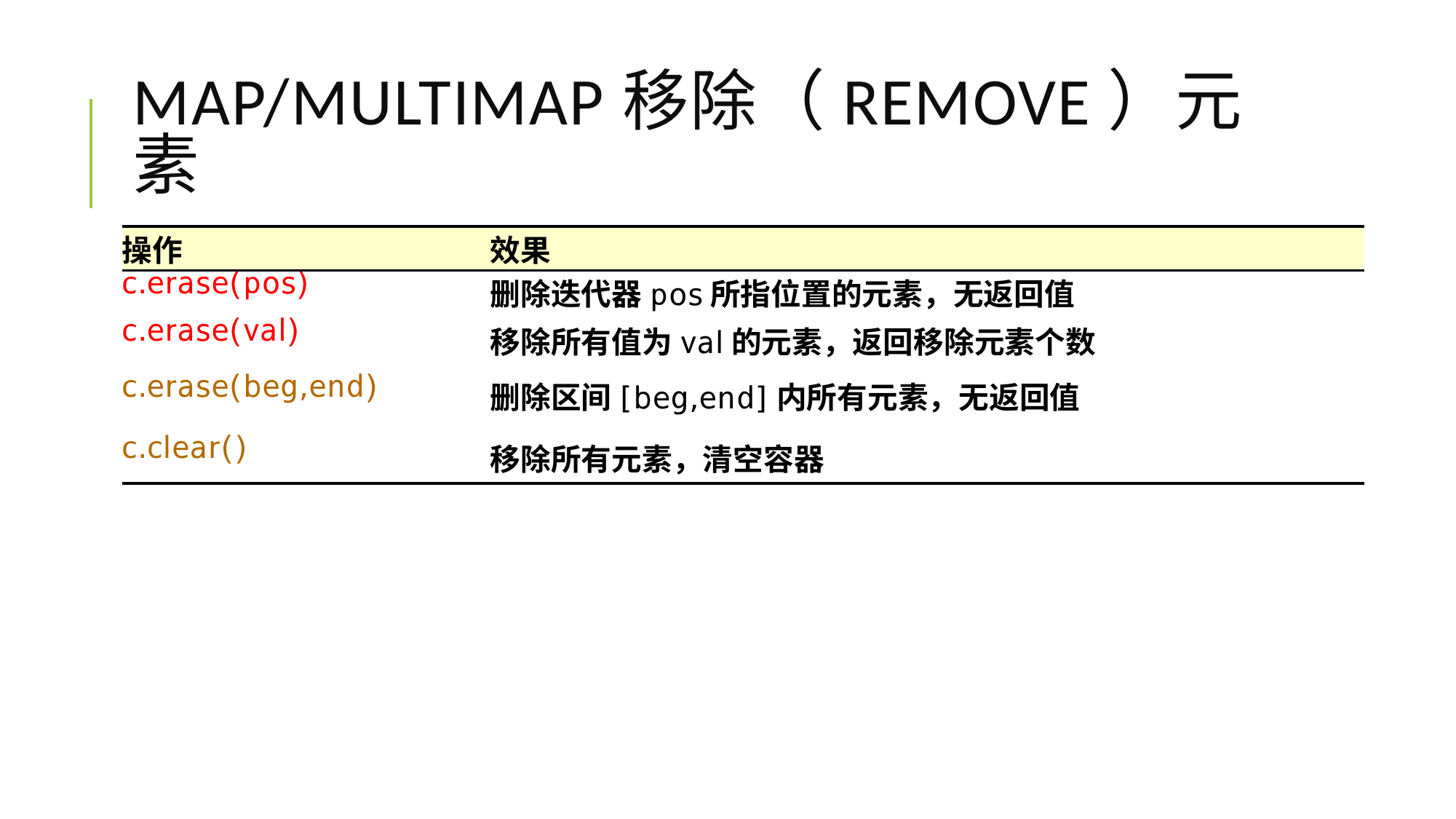

# map/multimap移除（remove）元素
| 操作 | 效果 |
| --- | --- |
| c.erase(pos) | 删除迭代器pos所指位置的元素，无返回值 |
| c.erase(val) | 移除所有值为val的元素，返回移除元素个数 |
| c.erase(beg,end) | 删除区间[beg,end]内所有元素，无返回值 |
| c.clear() | 移除所有元素，清空容器 |